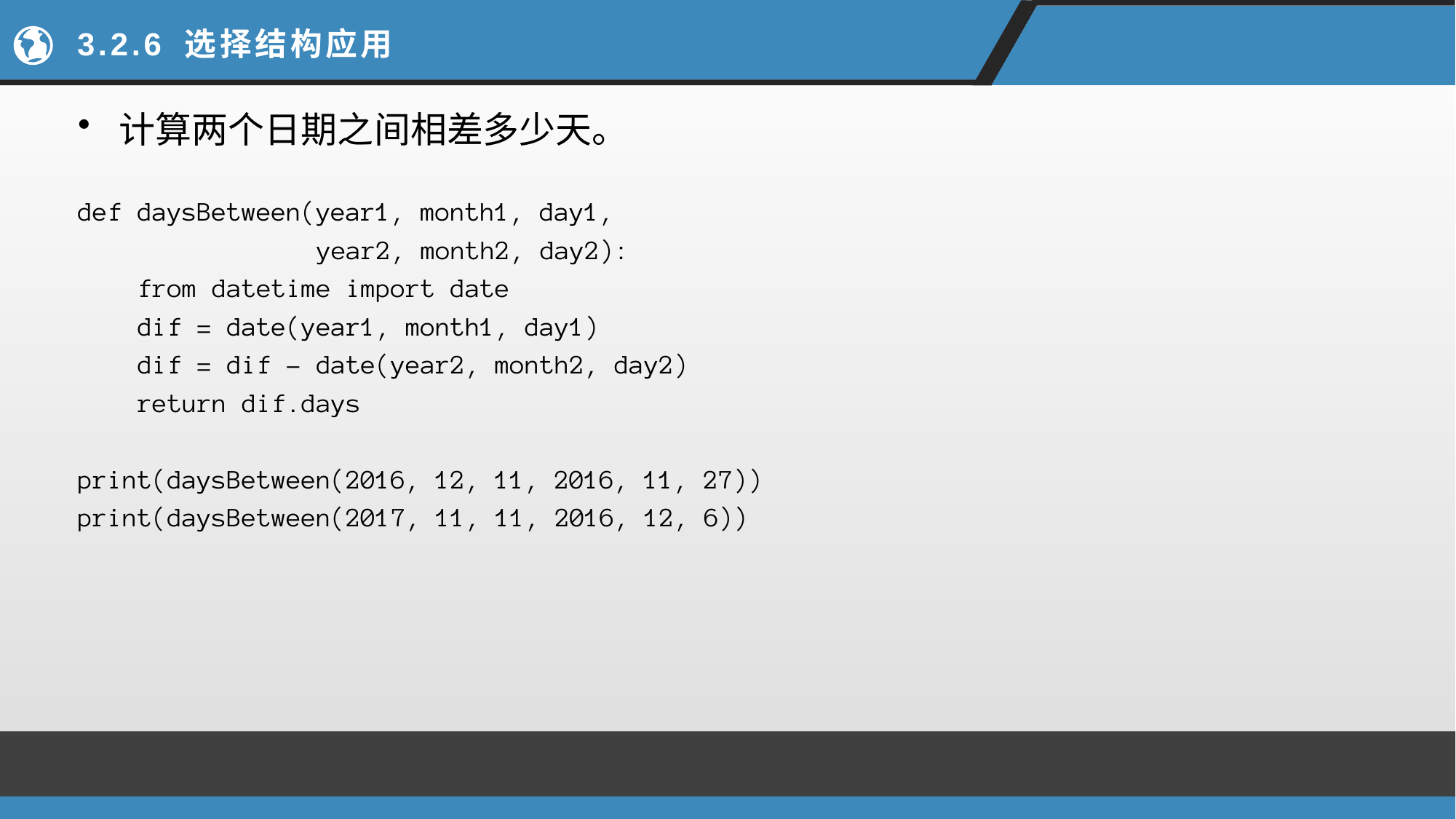

# 3.2.6 选择结构应用

计算两个日期之间相差多少天。

def daysBetween(year1, month1, day1,
                year2, month2, day2):
    from datetime import date
    dif = date(year1, month1, day1)
    dif = dif - date(year2, month2, day2)
    return dif.days

print(daysBetween(2016, 12, 11, 2016, 11, 27))
print(daysBetween(2017, 11, 11, 2016, 12, 6))